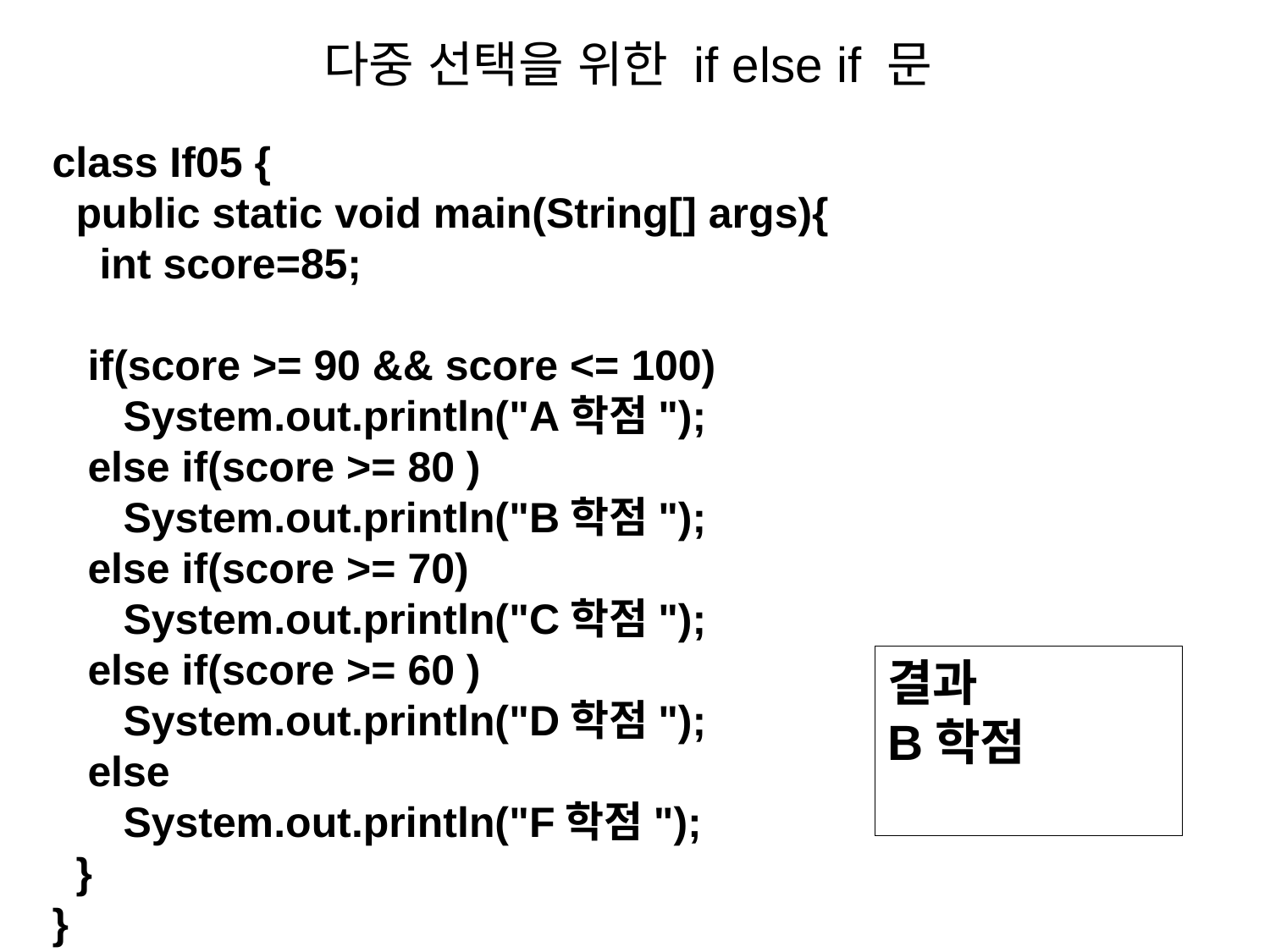

# 다중 선택을 위한 if else if 문
class If05 {
  public static void main(String[] args){
    int score=85;

   if(score >= 90 && score <= 100)
      System.out.println("A학점");
   else if(score >= 80 )
      System.out.println("B학점");
   else if(score >= 70)
      System.out.println("C학점");
   else if(score >= 60 )
      System.out.println("D학점");
   else
      System.out.println("F학점");
  }
}

결과
B학점